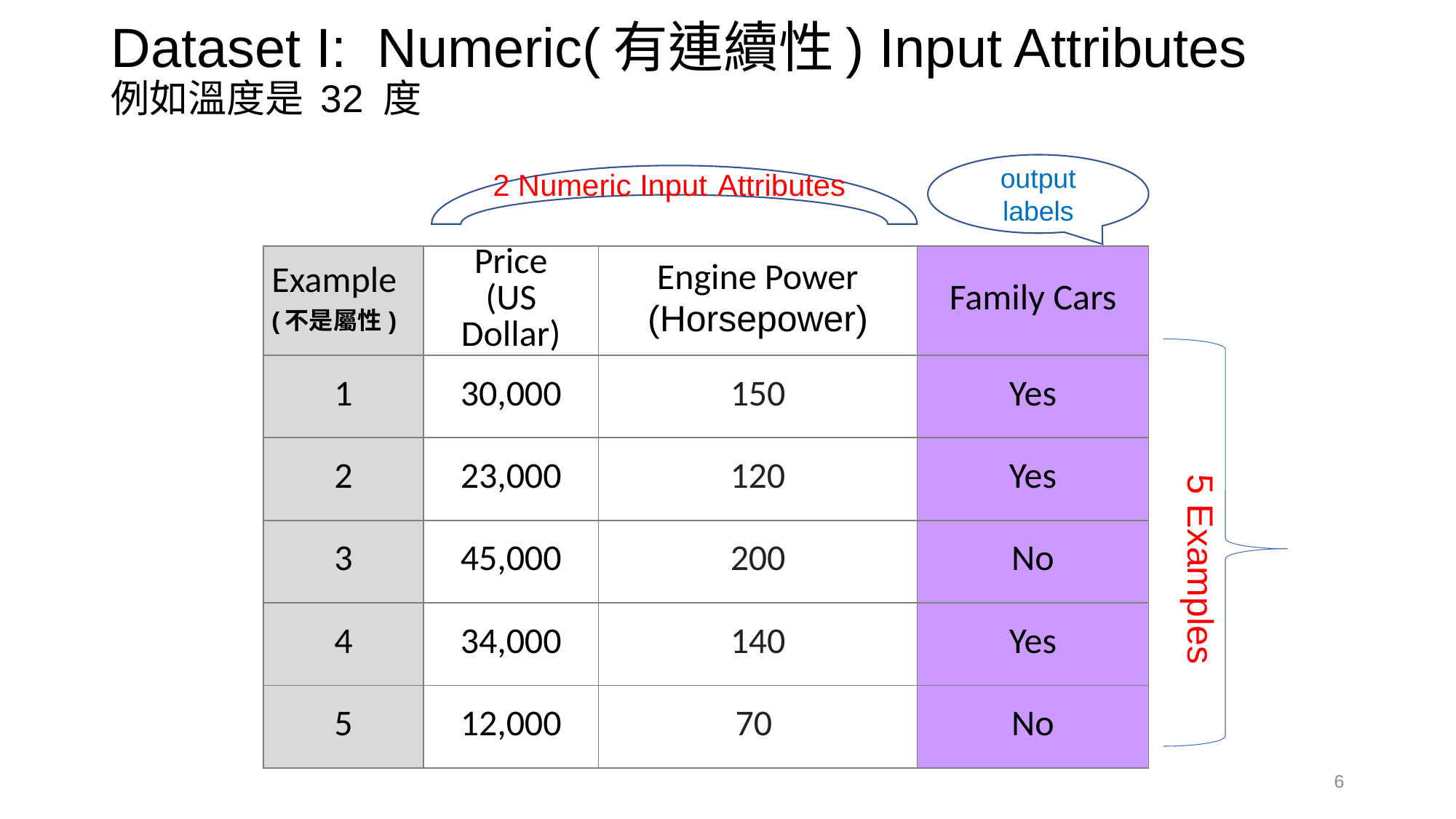

# Dataset I:  Numeric(有連續性) Input Attributes 例如溫度是 32 度
2 Numeric Input Attributes

output labels
| Example (不是屬性) | Price (US Dollar) | Engine Power (Horsepower) | Family Cars |
| --- | --- | --- | --- |
| 1 | 30,000 | 150 | Yes |
| 2 | 23,000 | 120 | Yes |
| 3 | 45,000 | 200 | No |
| 4 | 34,000 | 140 | Yes |
| 5 | 12,000 | 70 | No |

5 Examples
6